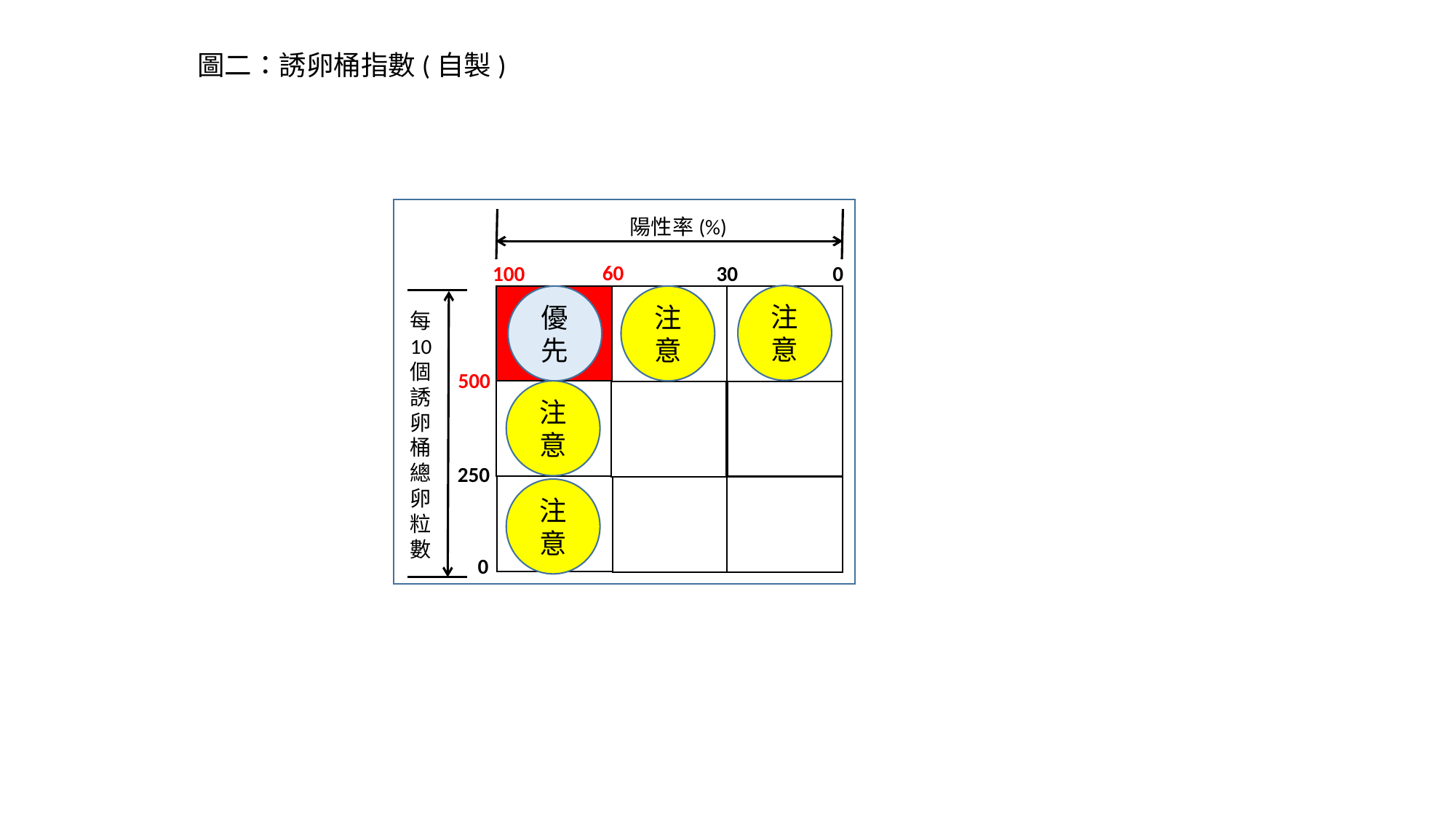

圖二：誘卵桶指數(自製)

陽性率(%)
60
30
0
100
注意
注意
優先

每
10
個
誘
卵
桶
總
卵
粒
數
500
注意

250

注意
0